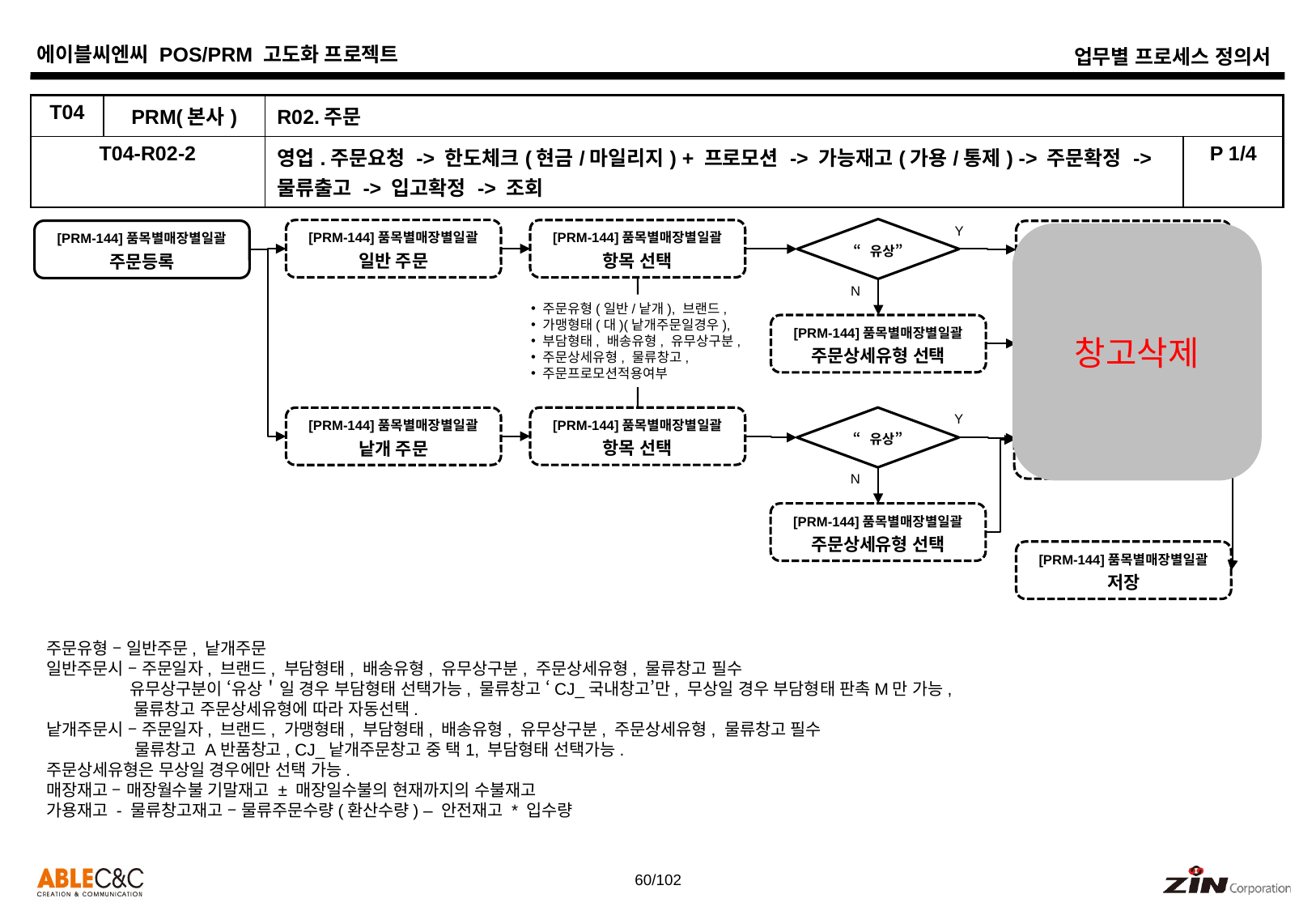

| T04 | PRM(본사) | R02.주문 |  |
| --- | --- | --- | --- |
| T04-R02-2 |  | 영업.주문요청 -> 한도체크(현금/마일리지) + 프로모션 -> 가능재고(가용/통제) -> 주문확정 -> 물류출고 -> 입고확정 -> 조회 | P 1/4 |
Y
“유상”
[PRM-144]품목별매장별일괄
일반 주문
[PRM-144]품목별매장별일괄
항목 선택
[PRM-144]품목별매장별일괄
주문등록
[PRM-144]품목별매장별일괄
CJ_국내창고
창고삭제
N
주문유형(일반/낱개), 브랜드,
가맹형태(대)(낱개주문일경우),
부담형태, 배송유형, 유무상구분,
주문상세유형, 물류창고,
주문프로모션적용여부
[PRM-144]품목별매장별일괄
물류창고 자동 선택
[PRM-144]품목별매장별일괄
주문상세유형 선택
[PRM-144]품목별매장별일괄
A반품창고 OR CJ_낱개주문창고
Y
“유상”
[PRM-144]품목별매장별일괄
항목 선택
[PRM-144]품목별매장별일괄
낱개 주문
N
[PRM-144]품목별매장별일괄
주문상세유형 선택
[PRM-144]품목별매장별일괄
저장
주문유형 – 일반주문, 낱개주문
일반주문시 – 주문일자, 브랜드, 부담형태, 배송유형, 유무상구분, 주문상세유형, 물류창고 필수
                  유무상구분이 ‘유상＇일 경우 부담형태 선택가능, 물류창고 ‘CJ_국내창고’만, 무상일 경우 부담형태 판촉M만 가능,
                  물류창고 주문상세유형에 따라 자동선택.
낱개주문시 – 주문일자, 브랜드, 가맹형태, 부담형태, 배송유형, 유무상구분, 주문상세유형, 물류창고 필수
                   물류창고 A반품창고, CJ_낱개주문창고 중 택1, 부담형태 선택가능.
주문상세유형은 무상일 경우에만 선택 가능.
매장재고 – 매장월수불 기말재고 ± 매장일수불의 현재까지의 수불재고
가용재고 - 물류창고재고 – 물류주문수량(환산수량) – 안전재고 * 입수량